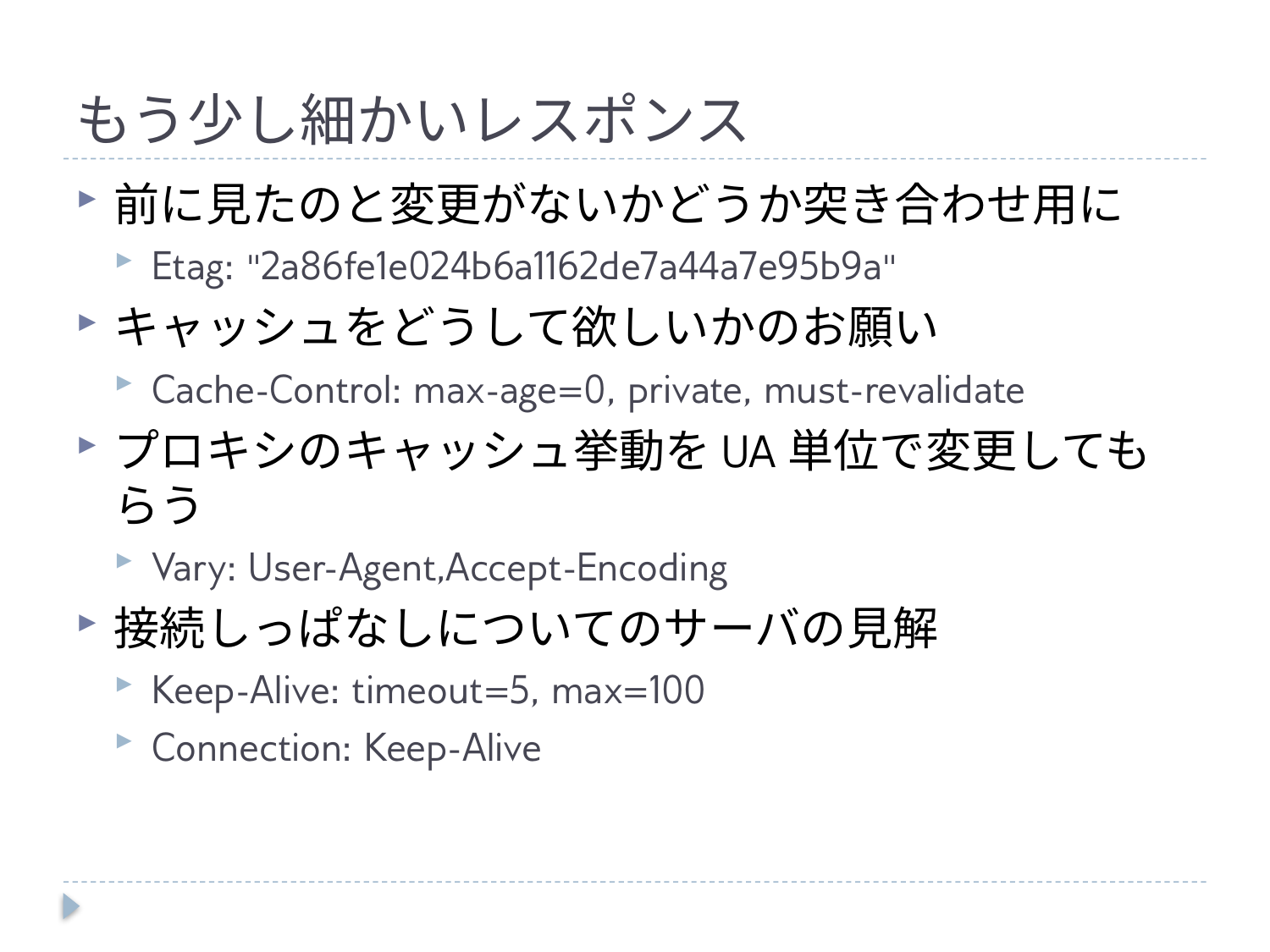

# もう少し細かいレスポンス
前に見たのと変更がないかどうか突き合わせ用に
Etag: "2a86fe1e024b6a1162de7a44a7e95b9a"
キャッシュをどうして欲しいかのお願い
Cache-Control: max-age=0, private, must-revalidate
プロキシのキャッシュ挙動をUA単位で変更してもらう
Vary: User-Agent,Accept-Encoding
接続しっぱなしについてのサーバの見解
Keep-Alive: timeout=5, max=100
Connection: Keep-Alive